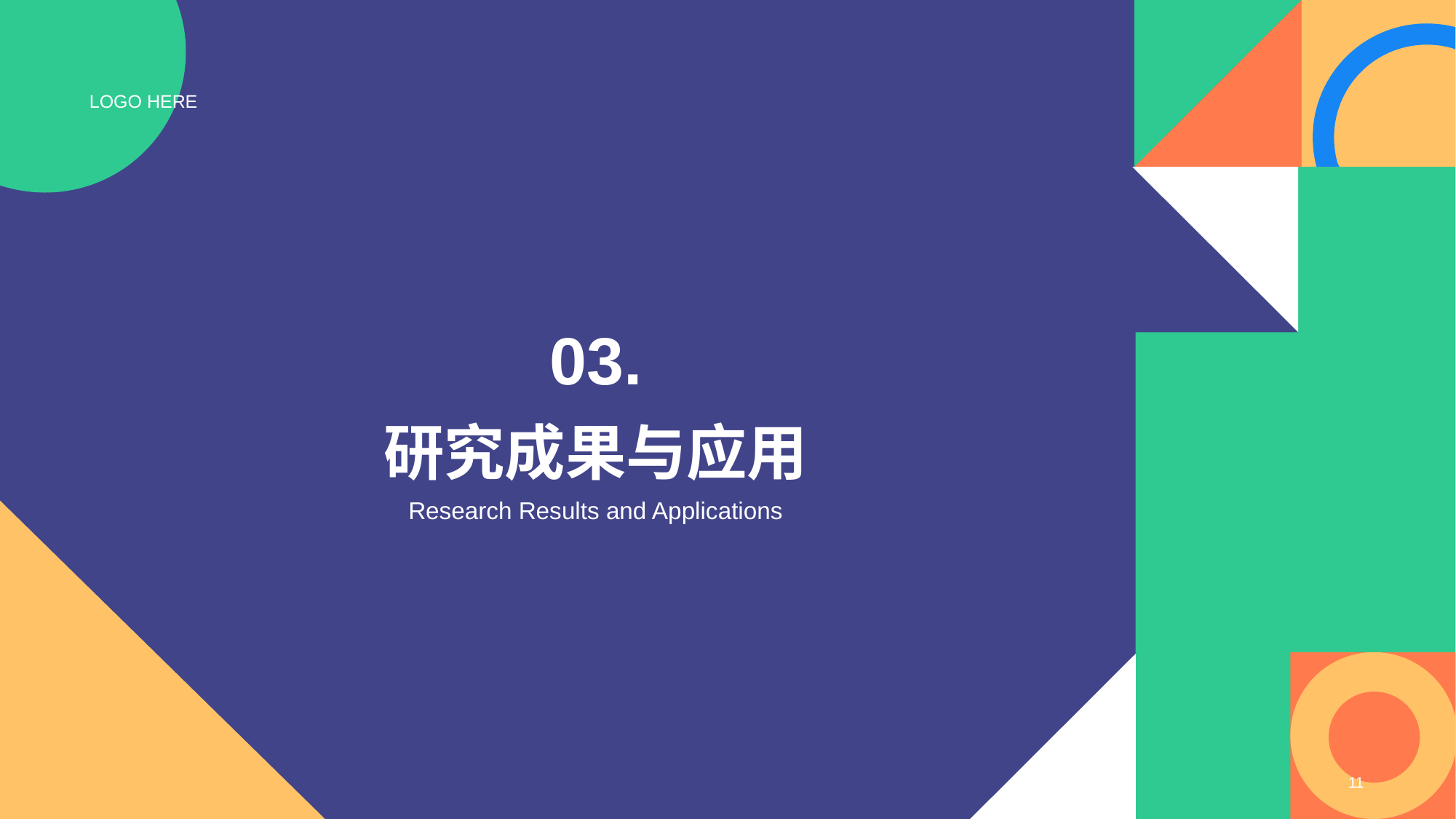

LOGO HERE
03.
# 研究成果与应用
Research Results and Applications
11